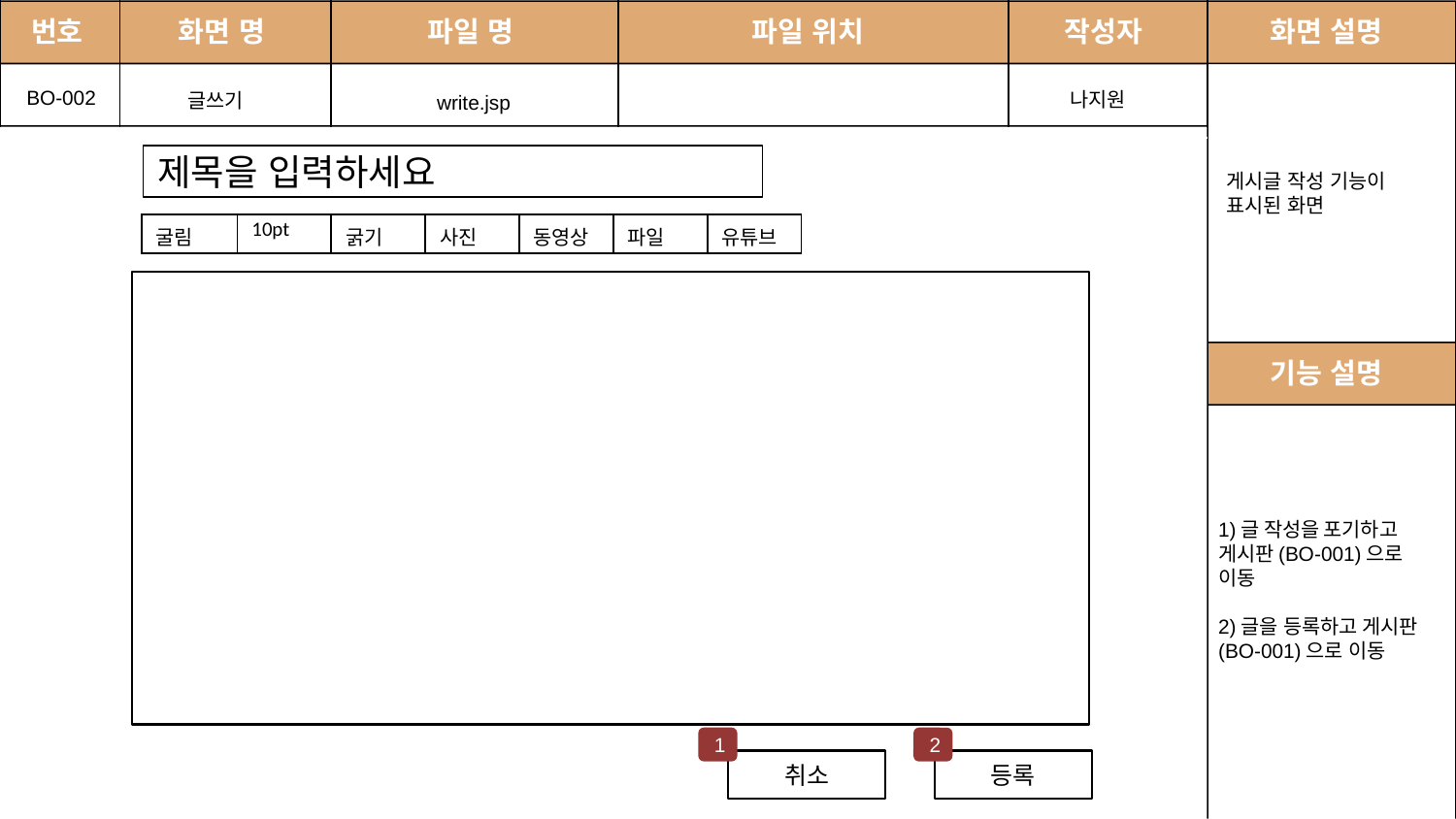

번호
화면 명
파일 명
# 파일 위치
작성자
화면 설명
BO-002
나지원
글쓰기
write.jsp
2
2

제목을 입력하세요
게시글 작성 기능이 표시된 화면
| 굴림 | 10pt | 굵기 | 사진 | 동영상 | 파일 | 유튜브 |
| --- | --- | --- | --- | --- | --- | --- |

기능 설명
1)글 작성을 포기하고 게시판(BO-001)으로 이동

2)글을 등록하고 게시판(BO-001)으로 이동

1
2
취소
등록